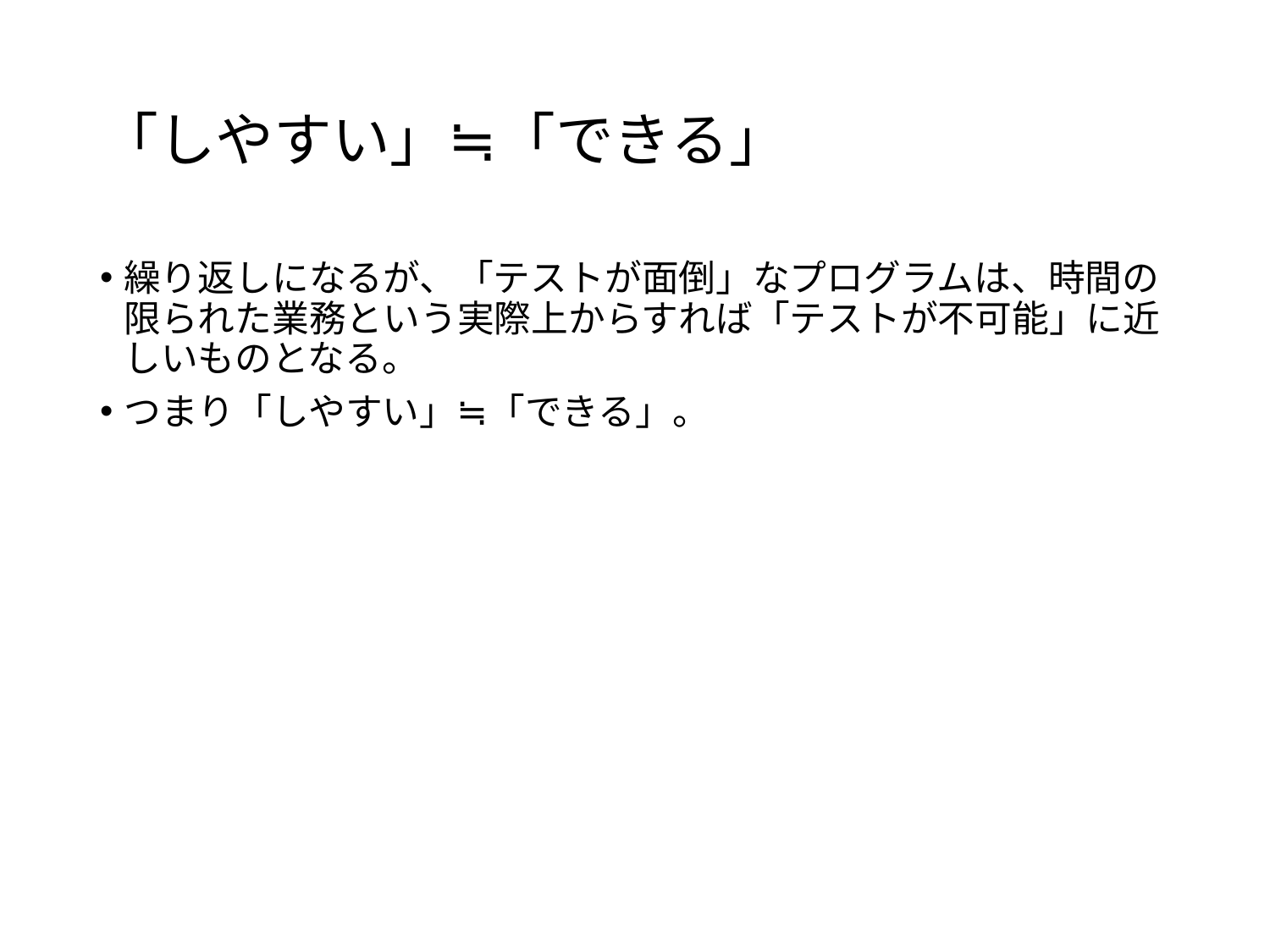

# 「しやすい」≒「できる」
繰り返しになるが、「テストが面倒」なプログラムは、時間の限られた業務という実際上からすれば「テストが不可能」に近しいものとなる。
つまり「しやすい」≒「できる」。